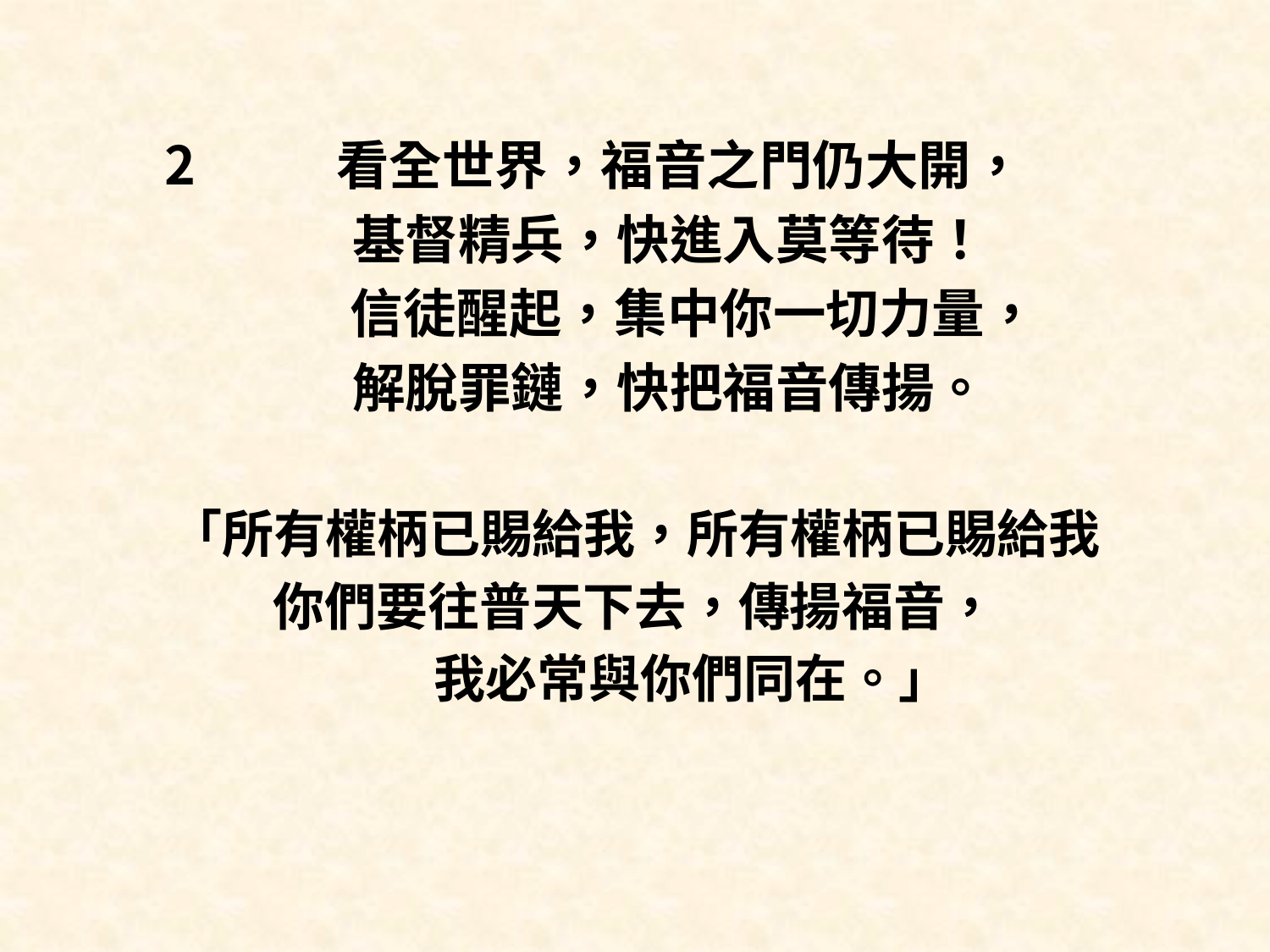

#
看全世界，福音之門仍大開，
     基督精兵，快進入莫等待！
         信徒醒起，集中你一切力量，
     解脫罪鏈，快把福音傳揚。

「所有權柄已賜給我，所有權柄已賜給我
你們要往普天下去，傳揚福音，
         我必常與你們同在。」